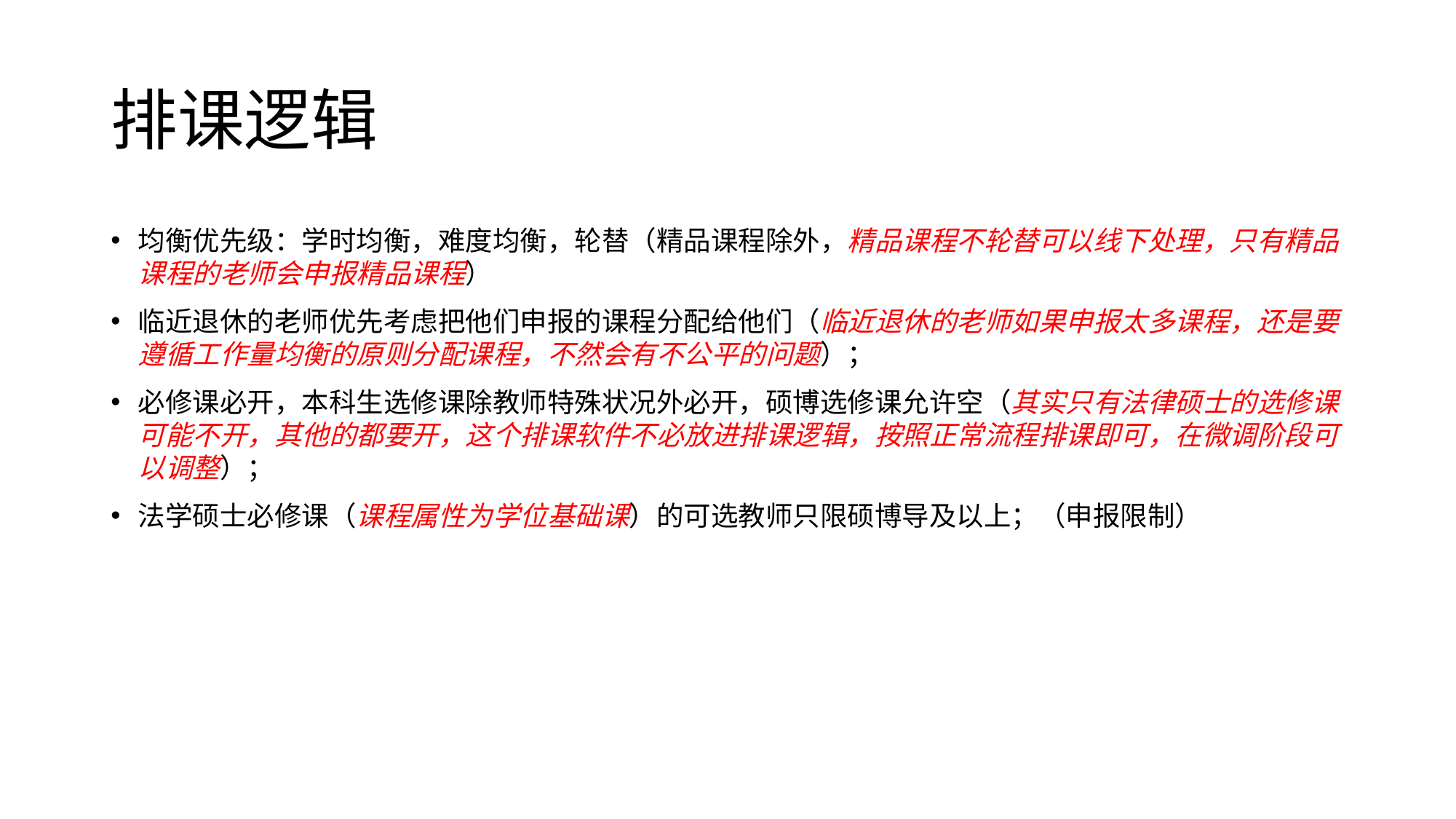

# 排课逻辑
均衡优先级：学时均衡，难度均衡，轮替（精品课程除外，精品课程不轮替可以线下处理，只有精品课程的老师会申报精品课程）
临近退休的老师优先考虑把他们申报的课程分配给他们（临近退休的老师如果申报太多课程，还是要遵循工作量均衡的原则分配课程，不然会有不公平的问题）；
必修课必开，本科生选修课除教师特殊状况外必开，硕博选修课允许空（其实只有法律硕士的选修课可能不开，其他的都要开，这个排课软件不必放进排课逻辑，按照正常流程排课即可，在微调阶段可以调整）；
法学硕士必修课（课程属性为学位基础课）的可选教师只限硕博导及以上；（申报限制）